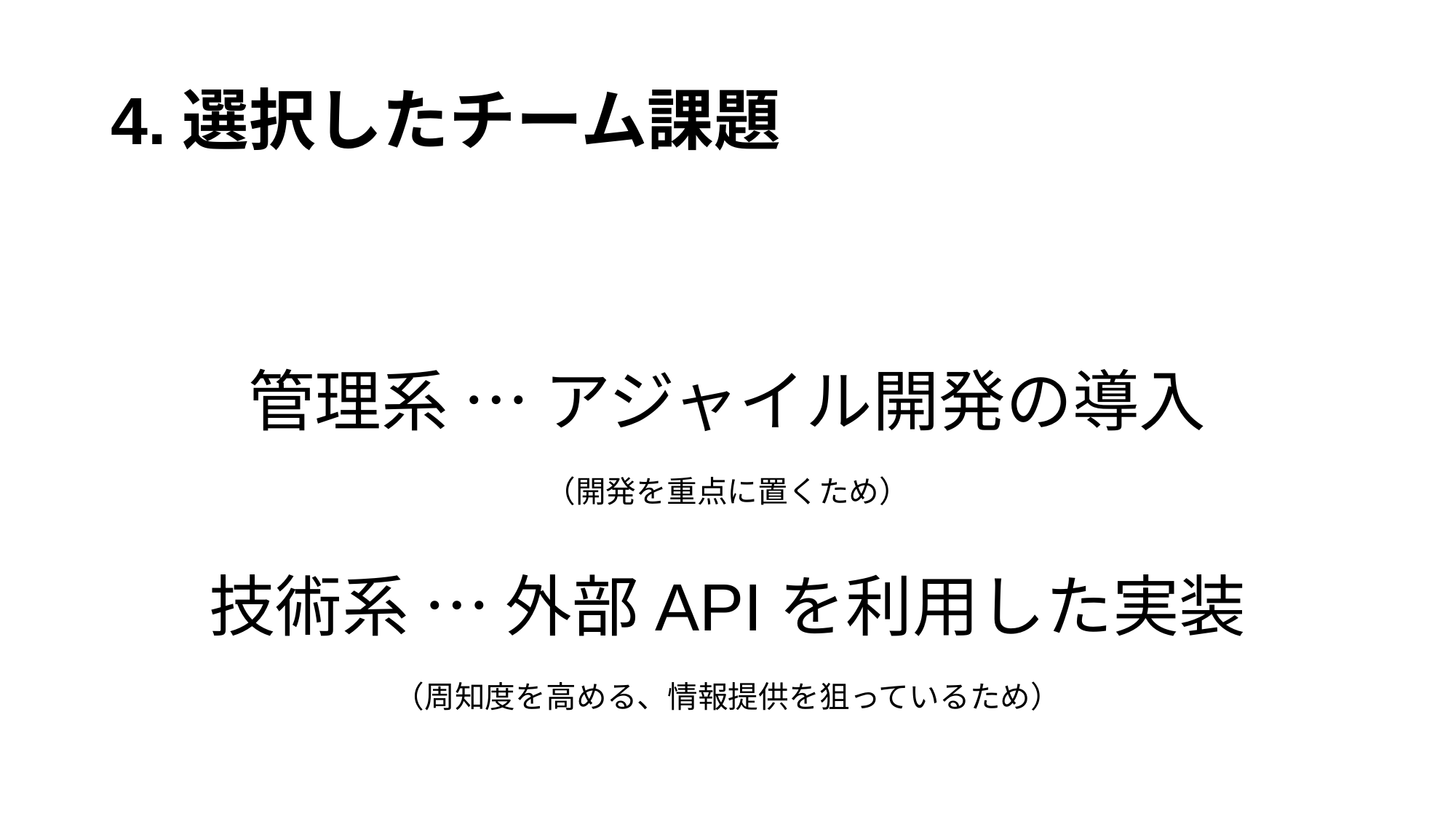

# 4.選択したチーム課題

管理系 … アジャイル開発の導入
（開発を重点に置くため）
技術系 … 外部APIを利用した実装
（周知度を高める、情報提供を狙っているため）